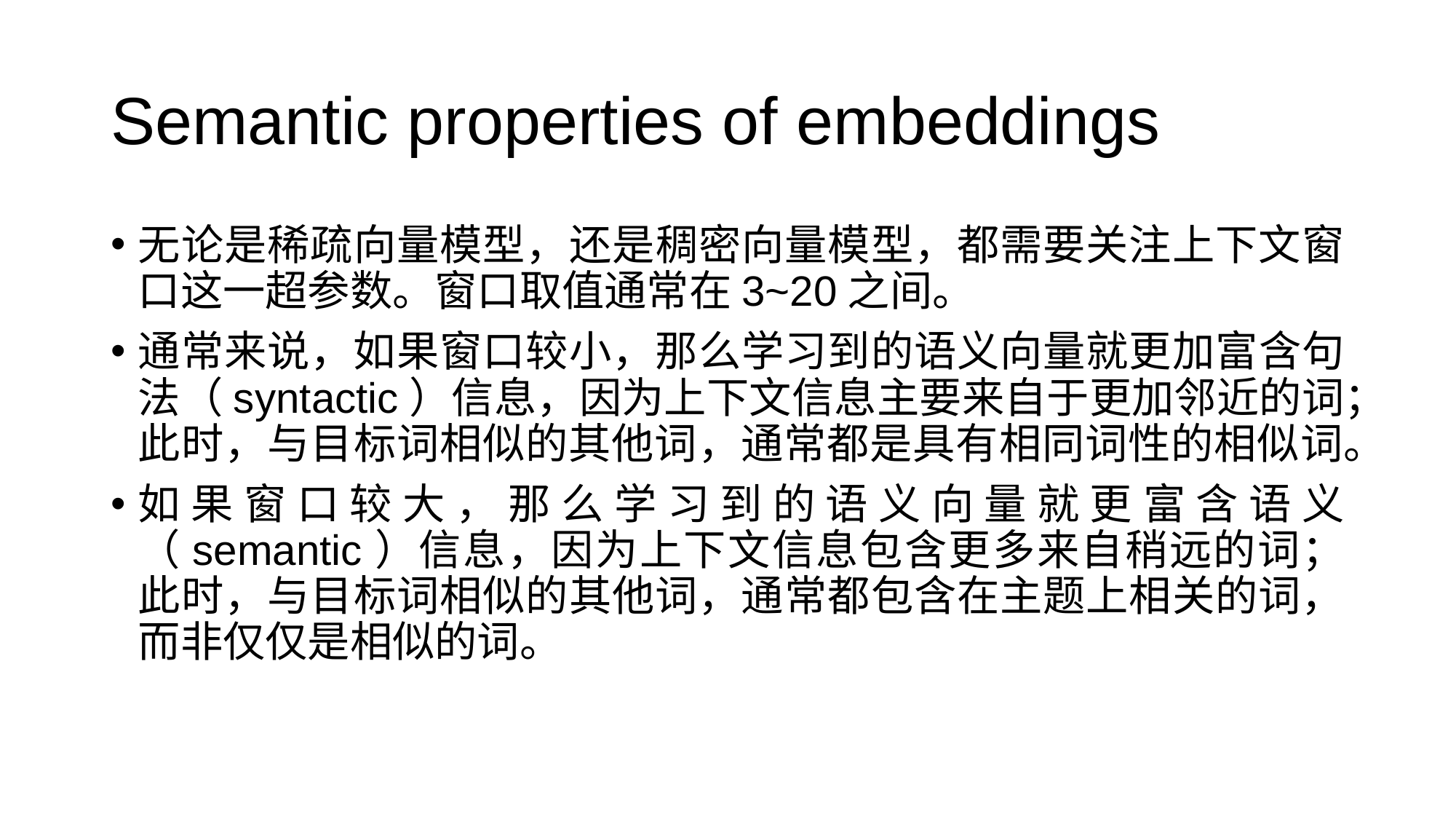

# Semantic properties of embeddings
无论是稀疏向量模型，还是稠密向量模型，都需要关注上下文窗口这一超参数。窗口取值通常在3~20之间。
通常来说，如果窗口较小，那么学习到的语义向量就更加富含句法（syntactic）信息，因为上下文信息主要来自于更加邻近的词；此时，与目标词相似的其他词，通常都是具有相同词性的相似词。
如果窗口较大，那么学习到的语义向量就更富含语义（semantic）信息，因为上下文信息包含更多来自稍远的词；此时，与目标词相似的其他词，通常都包含在主题上相关的词，而非仅仅是相似的词。